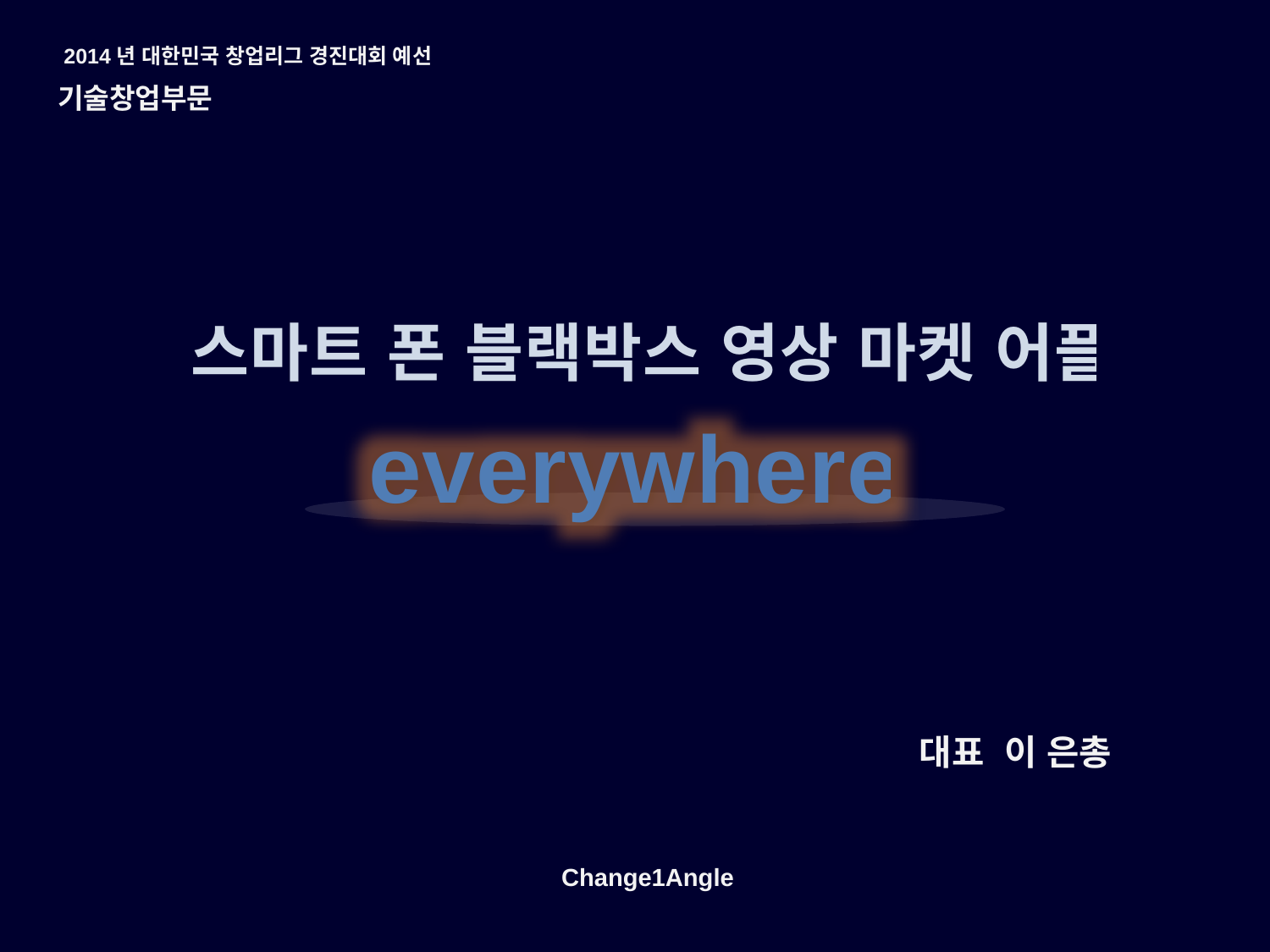

2014년 대한민국 창업리그 경진대회 예선
기술창업부문
스마트 폰 블랙박스 영상 마켓 어플
everywhere

대표  이 은총
Change1Angle